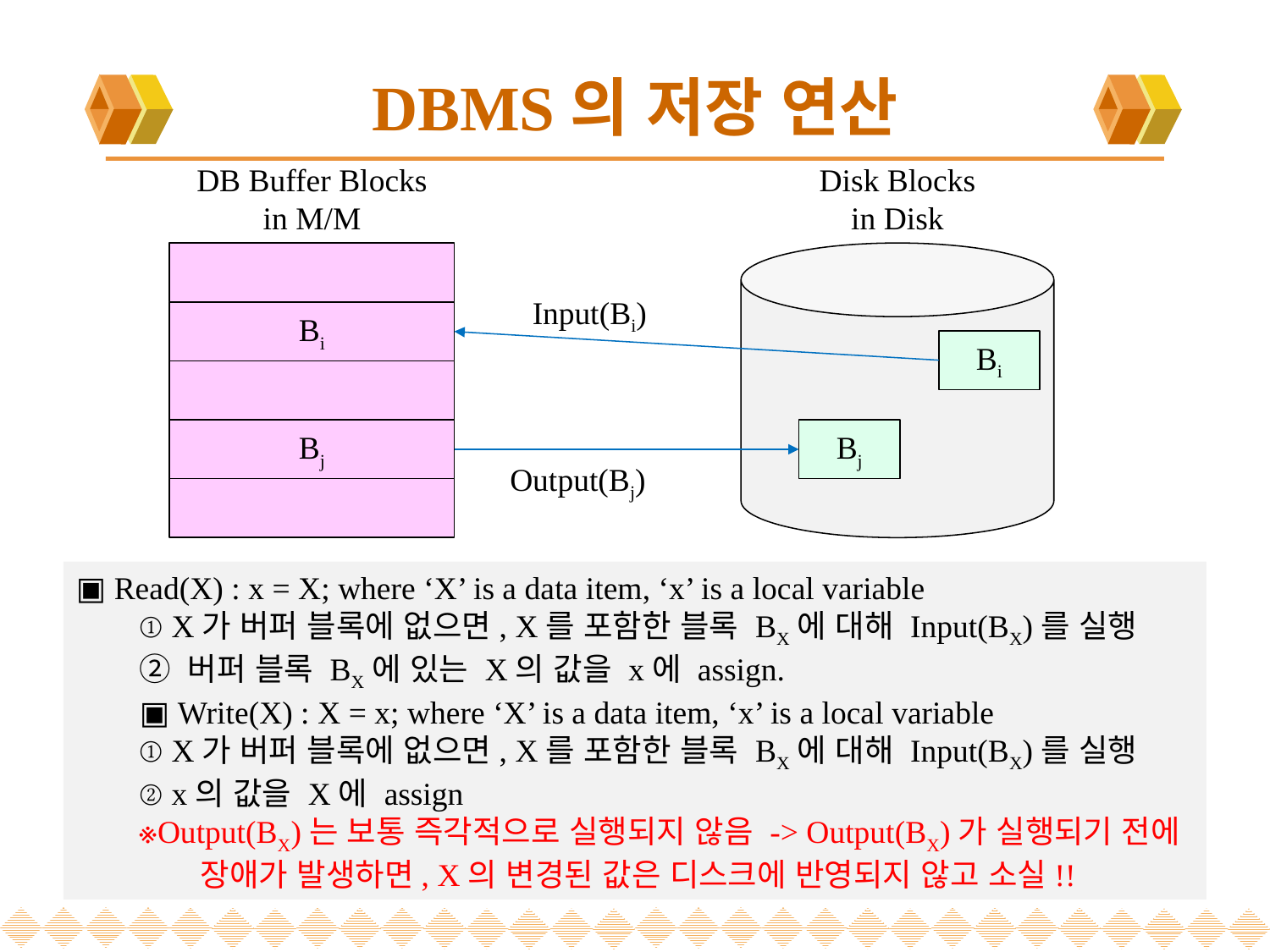

# DBMS의 저장 연산
Disk Blocks
in Disk
DB Buffer Blocks
in M/M

Bi

Bj

Bi
Bj
Input(Bi)
Output(Bj)
▣ Read(X) : x = X; where ‘X’ is a data item, ‘x’ is a local variable
① X가 버퍼 블록에 없으면, X를 포함한 블록 BX에 대해 Input(BX)를 실행
② 버퍼 블록 BX에 있는 X의 값을 x에 assign.
▣ Write(X) : X = x; where ‘X’ is a data item, ‘x’ is a local variable
① X가 버퍼 블록에 없으면, X를 포함한 블록 BX에 대해 Input(BX)를 실행
② x의 값을 X에 assign
※Output(BX)는 보통 즉각적으로 실행되지 않음 -> Output(BX)가 실행되기 전에
      장애가 발생하면, X의 변경된 값은 디스크에 반영되지 않고 소실!!